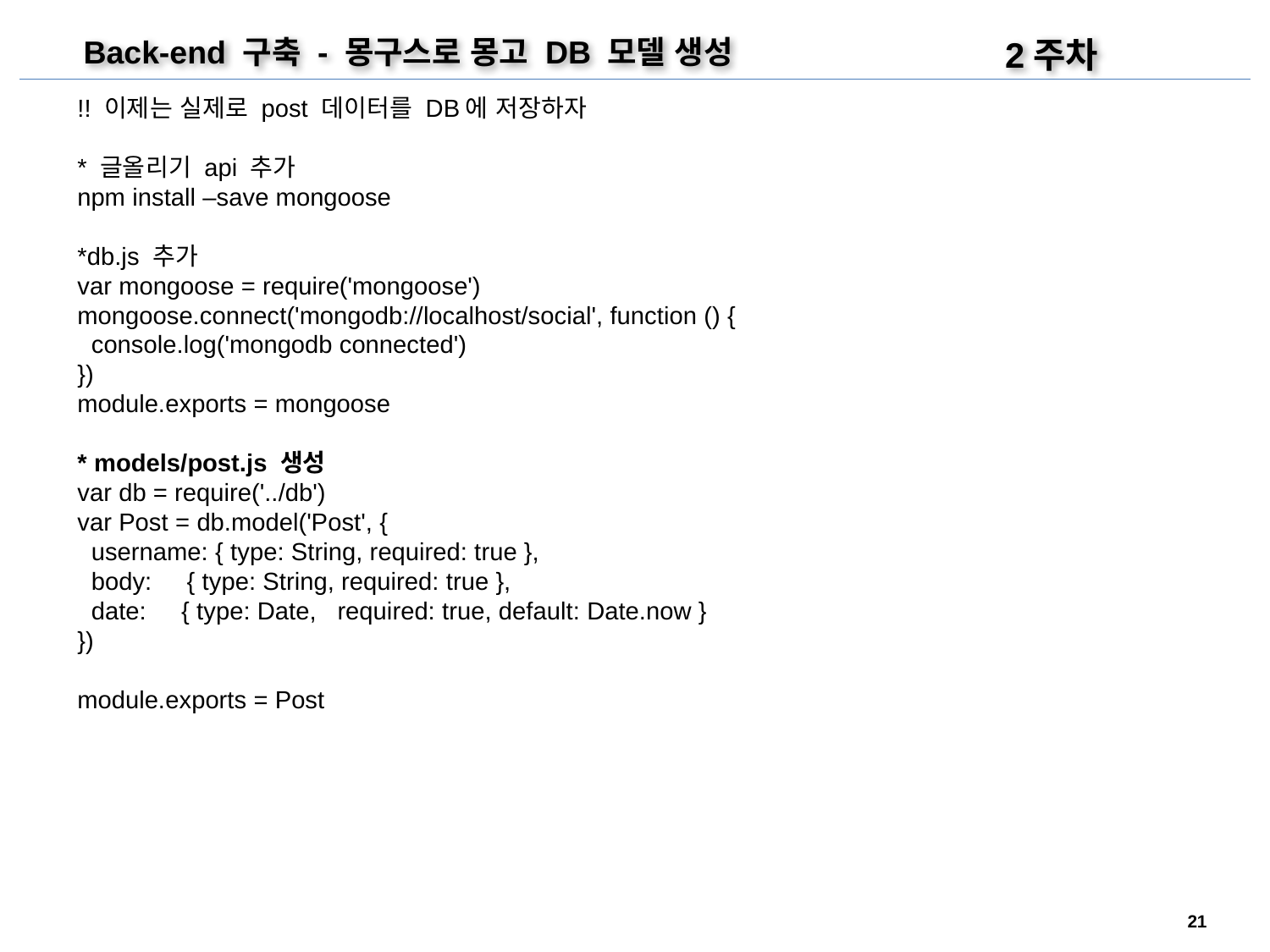

2주차
Back-end 구축 - 몽구스로 몽고 DB 모델 생성
!! 이제는 실제로 post 데이터를 DB에 저장하자

* 글올리기 api 추가
npm install –save mongoose

*db.js 추가
var mongoose = require('mongoose')
mongoose.connect('mongodb://localhost/social', function () {
  console.log('mongodb connected')
})
module.exports = mongoose

* models/post.js 생성
var db = require('../db')
var Post = db.model('Post', {
  username: { type: String, required: true },
  body:     { type: String, required: true },
  date:     { type: Date,   required: true, default: Date.now }
})

module.exports = Post